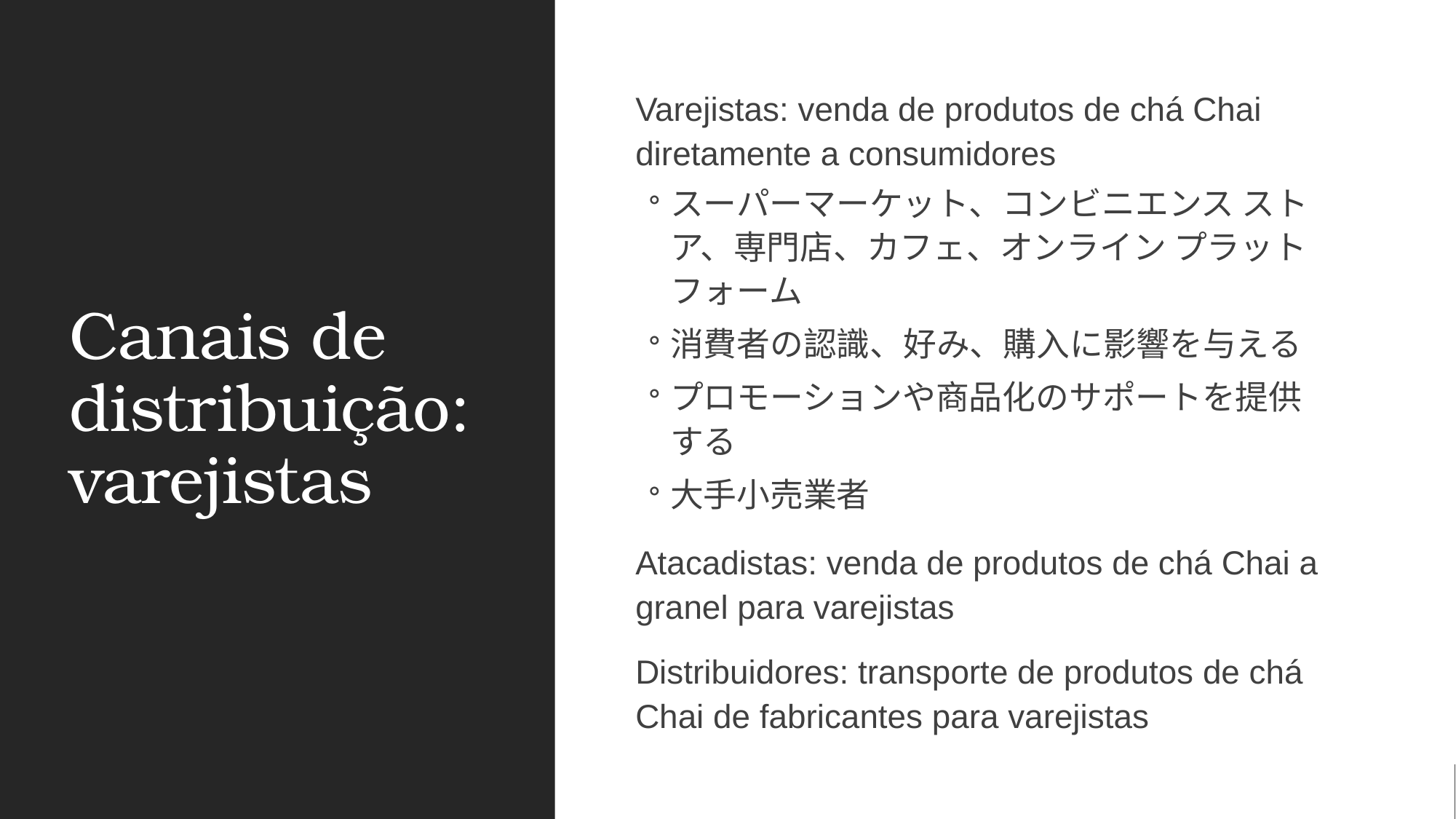

# Canais de distribuição: varejistas
Varejistas: venda de produtos de chá Chai diretamente a consumidores
スーパーマーケット、コンビニエンス ストア、専門店、カフェ、オンライン プラットフォーム
消費者の認識、好み、購入に影響を与える
プロモーションや商品化のサポートを提供する
大手小売業者
Atacadistas: venda de produtos de chá Chai a granel para varejistas
Distribuidores: transporte de produtos de chá Chai de fabricantes para varejistas